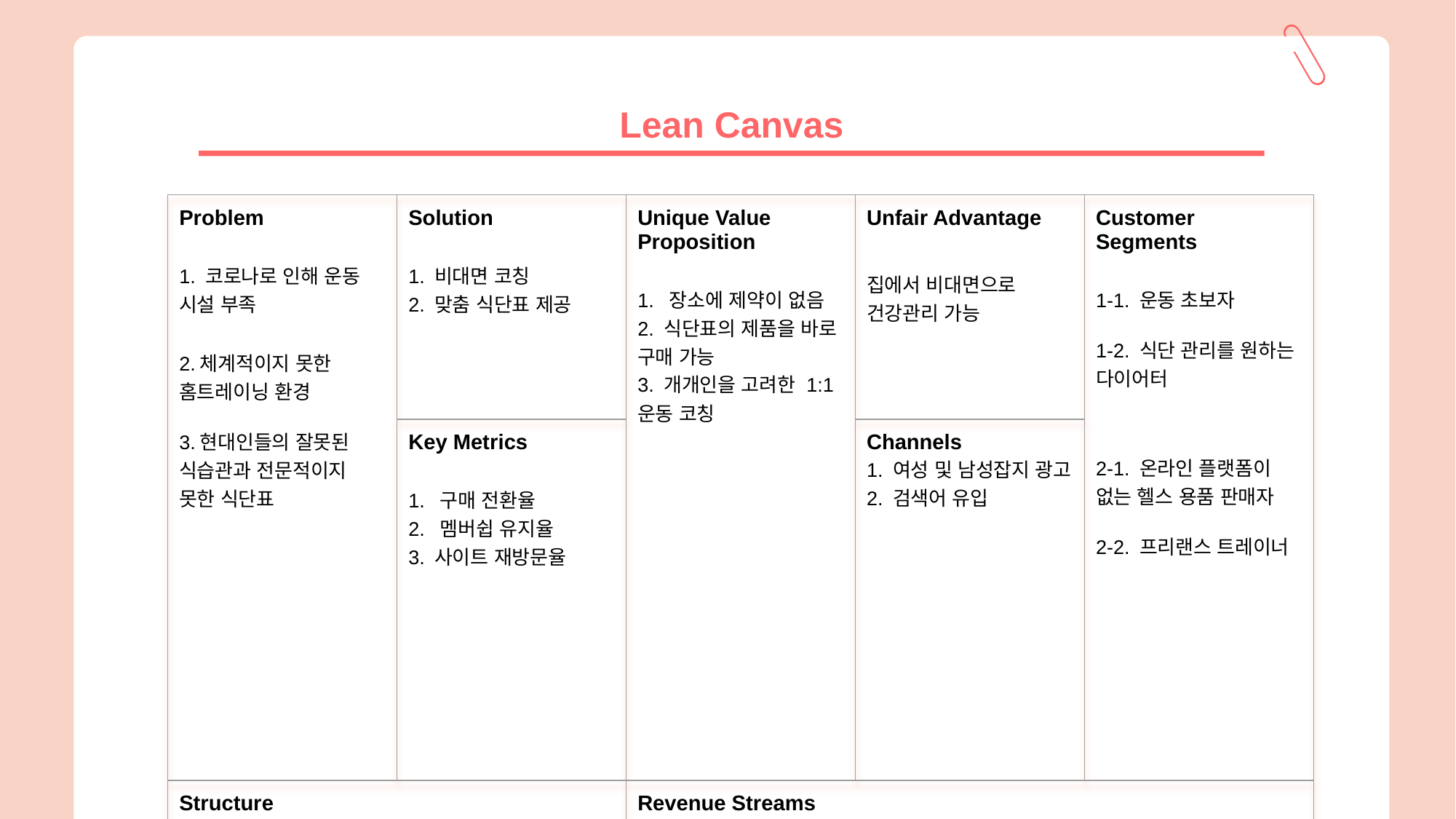

Lean Canvas

| Problem 1. 코로나로 인해 운동 시설 부족 2.체계적이지 못한 홈트레이닝 환경   3.현대인들의 잘못된 식습관과 전문적이지 못한 식단표 | Solution 1. 비대면 코칭 2. 맞춤 식단표 제공 | Unique Value Proposition 1.  장소에 제약이 없음 2. 식단표의 제품을 바로 구매 가능 3. 개개인을 고려한 1:1 운동 코칭 | Unfair Advantage 집에서 비대면으로 건강관리 가능 | Customer Segments 1-1. 운동 초보자 1-2. 식단 관리를 원하는 다이어터 2-1. 온라인 플랫폼이 없는 헬스 용품 판매자 2-2. 프리랜스 트레이너 |
| --- | --- | --- | --- | --- |
|  | Key Metrics 1.  구매 전환율 2.  멤버쉽 유지율 3. 사이트 재방문율 |  | Channels 1. 여성 및 남성잡지 광고 2. 검색어 유입 |  |
| Structure 변동 비용 - 고객 획득 비용(마케팅 비용), 제품 구입비 고정 비용 - 트레이너 인건비 |  | Revenue Streams 배너 광고 수익 트레이너 연계 수수료 수익 제품 판매 수익 |  |  |